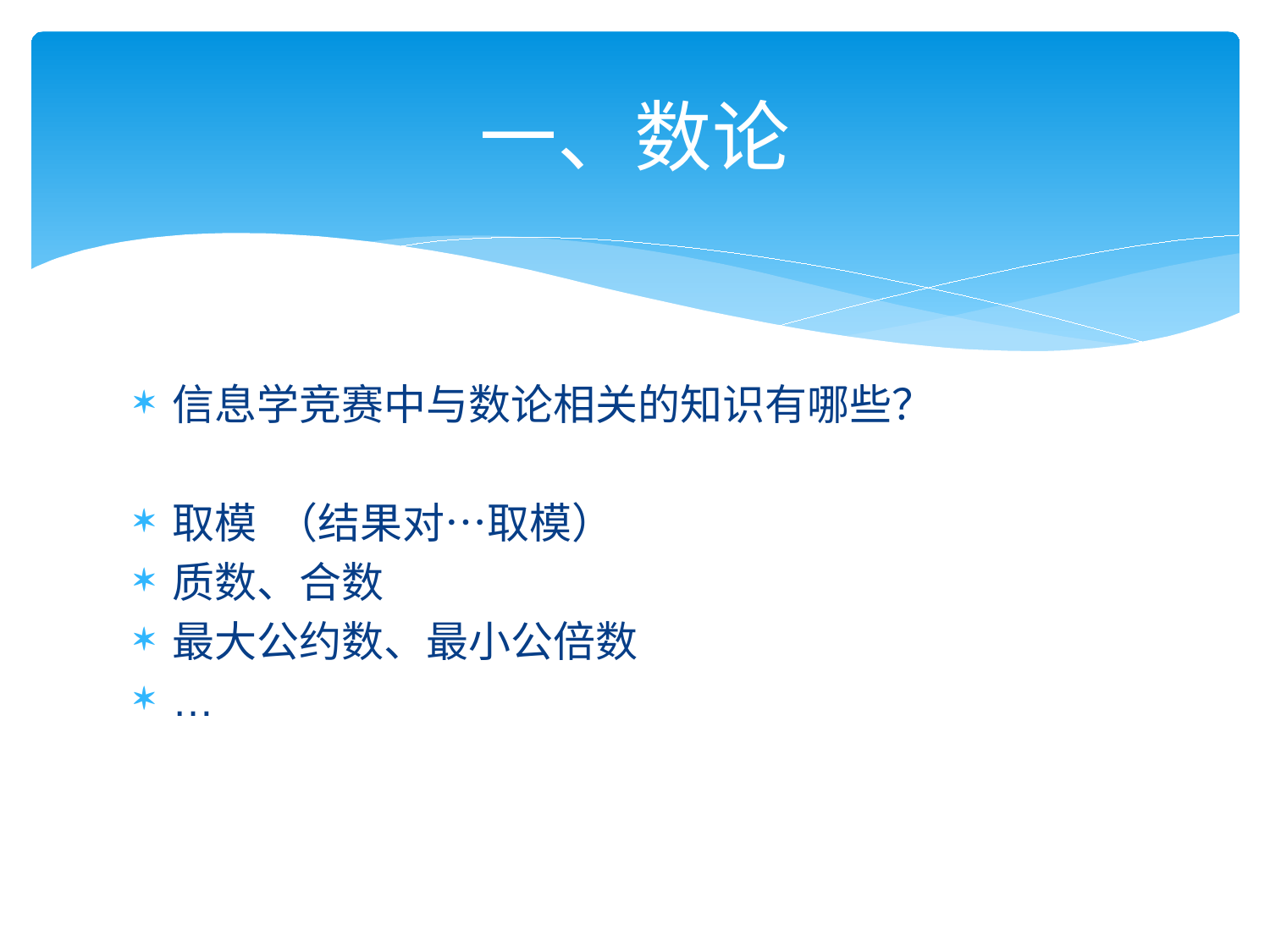

# 一、数论
信息学竞赛中与数论相关的知识有哪些？

取模  （结果对…取模）
质数、合数
最大公约数、最小公倍数
…